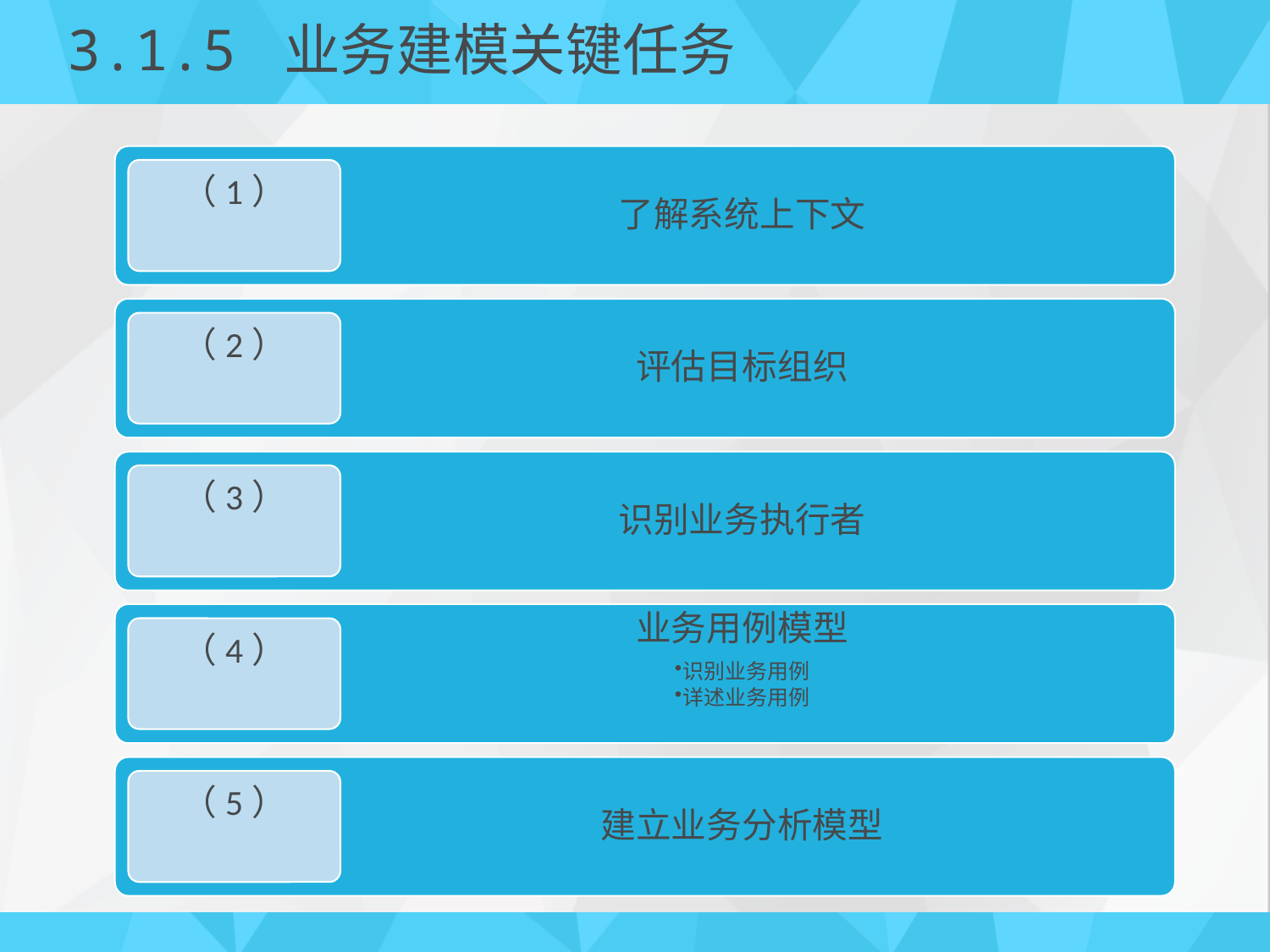

# 3.1.5 业务建模关键任务
了解系统上下文
（1）
评估目标组织
（2）
识别业务执行者
（3）
业务用例模型
识别业务用例
详述业务用例
（4）
建立业务分析模型
（5）